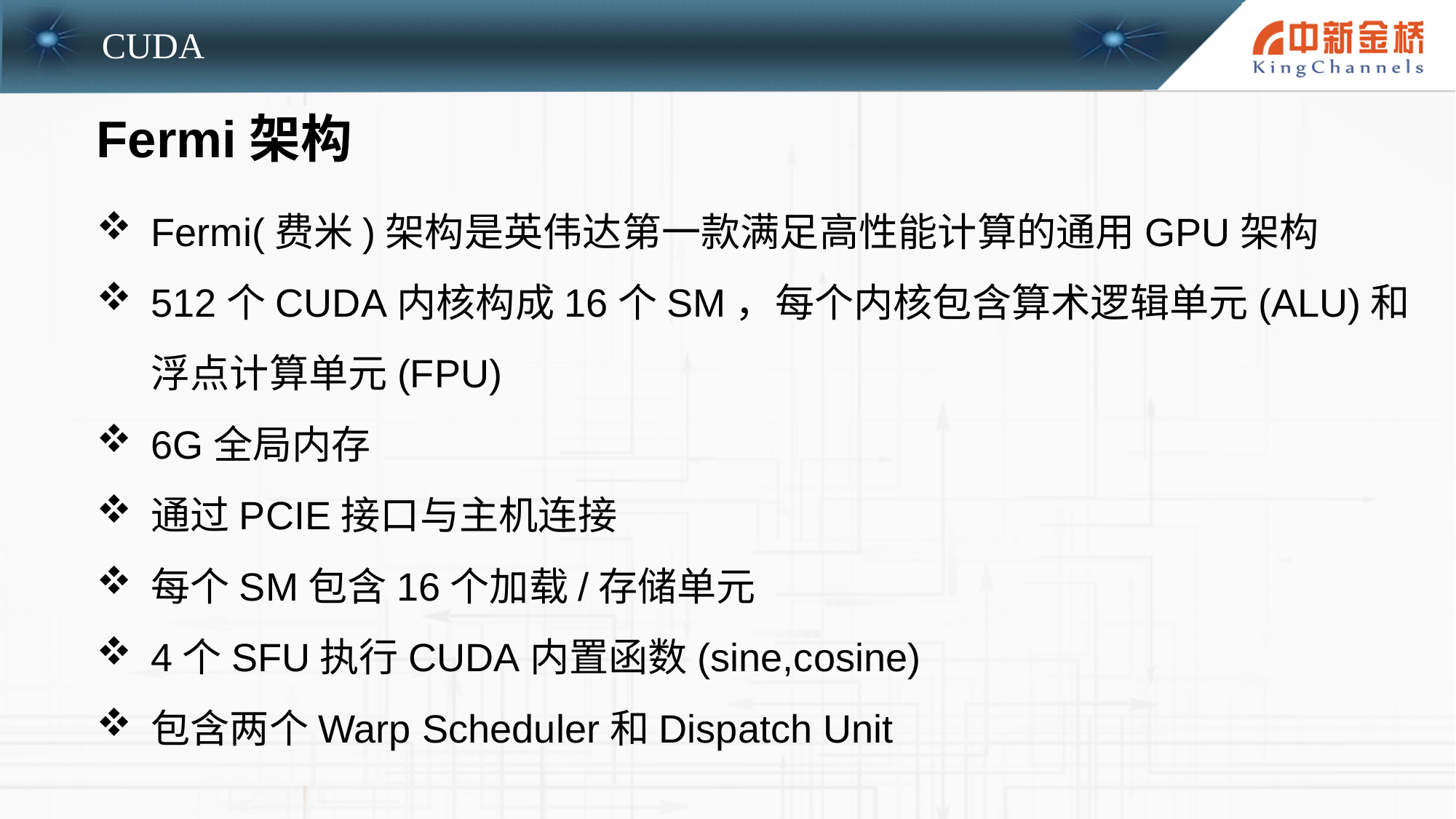

Fermi架构
Fermi(费米)架构是英伟达第一款满足高性能计算的通用GPU架构
512个CUDA内核构成16个SM，每个内核包含算术逻辑单元(ALU)和浮点计算单元(FPU)
6G全局内存
通过PCIE接口与主机连接
每个SM包含16个加载/存储单元
4个SFU执行CUDA内置函数(sine,cosine)
包含两个Warp Scheduler和Dispatch Unit